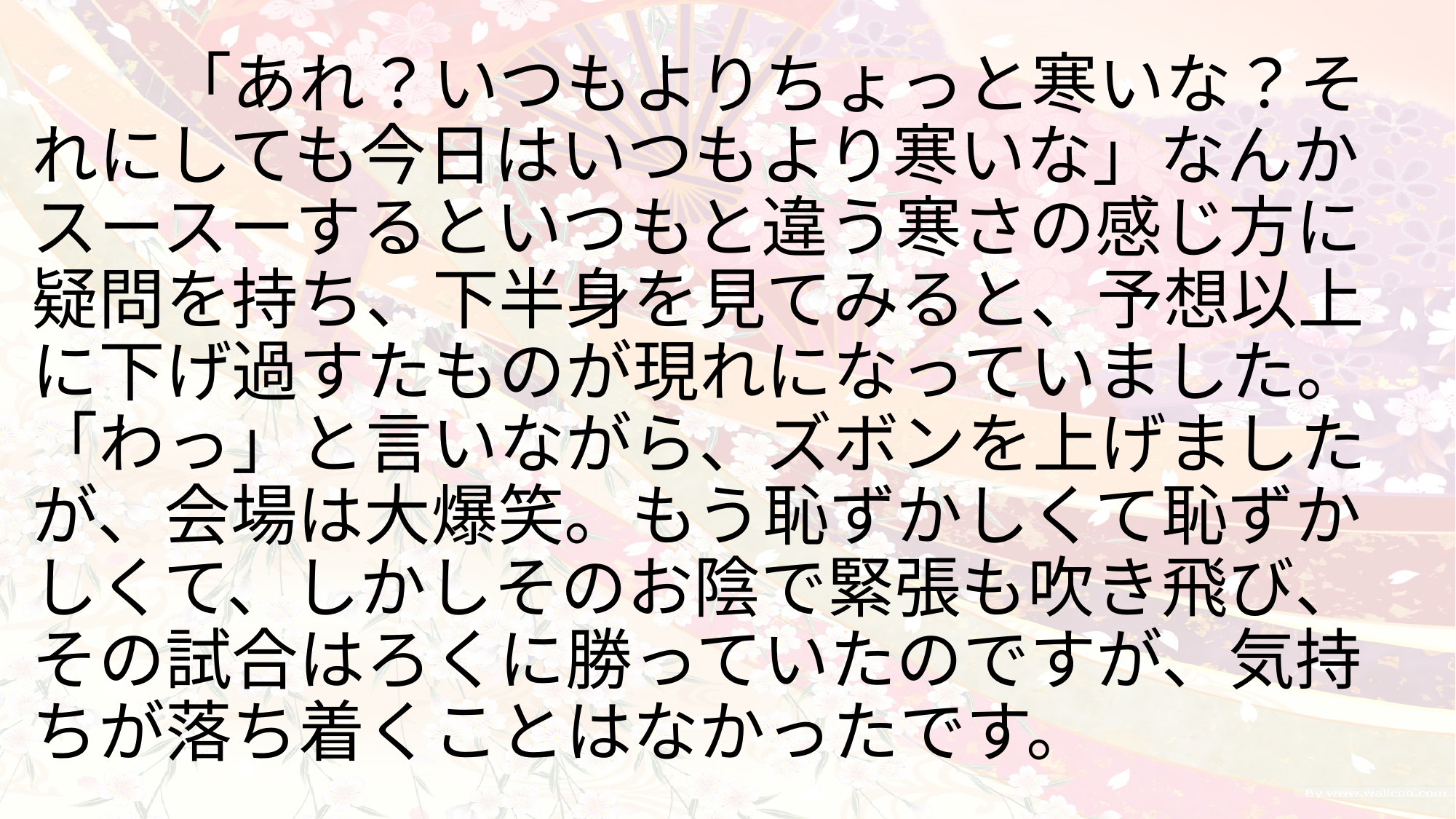

「あれ？いつもよりちょっと寒いな？それにしても今日はいつもより寒いな」なんかスースーするといつもと違う寒さの感じ方に疑問を持ち、下半身を見てみると、予想以上に下げ過すたものが現れになっていました。 「わっ」と言いながら、ズボンを上げましたが、会場は大爆笑。もう恥ずかしくて恥ずかしくて、しかしそのお陰で緊張も吹き飛び、その試合はろくに勝っていたのですが、気持ちが落ち着くことはなかったです。